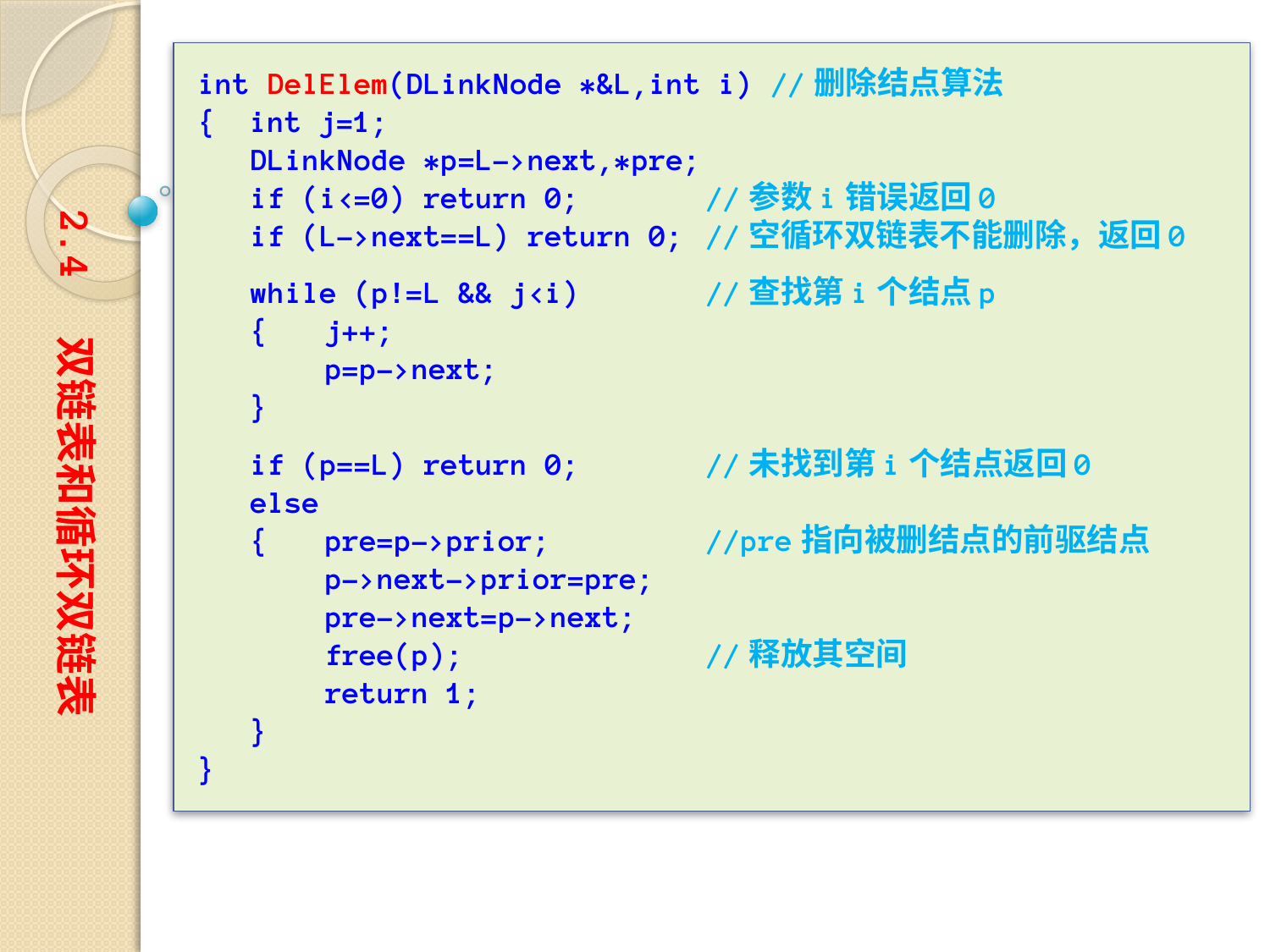

int DelElem(DLinkNode *&L,int i) //删除结点算法
{  int j=1;
   DLinkNode *p=L->next,*pre;
   if (i<=0) return 0;	//参数i错误返回0
   if (L->next==L) return 0;	//空循环双链表不能删除，返回0
   while (p!=L && j<i)	//查找第i个结点p
   {	j++;
	p=p->next;
   }
   if (p==L) return 0;	//未找到第i个结点返回0
   else
   {	pre=p->prior;		//pre指向被删结点的前驱结点
	p->next->prior=pre;
	pre->next=p->next;
	free(p);		//释放其空间
	return 1;
   }
}
2.4  双链表和循环双链表